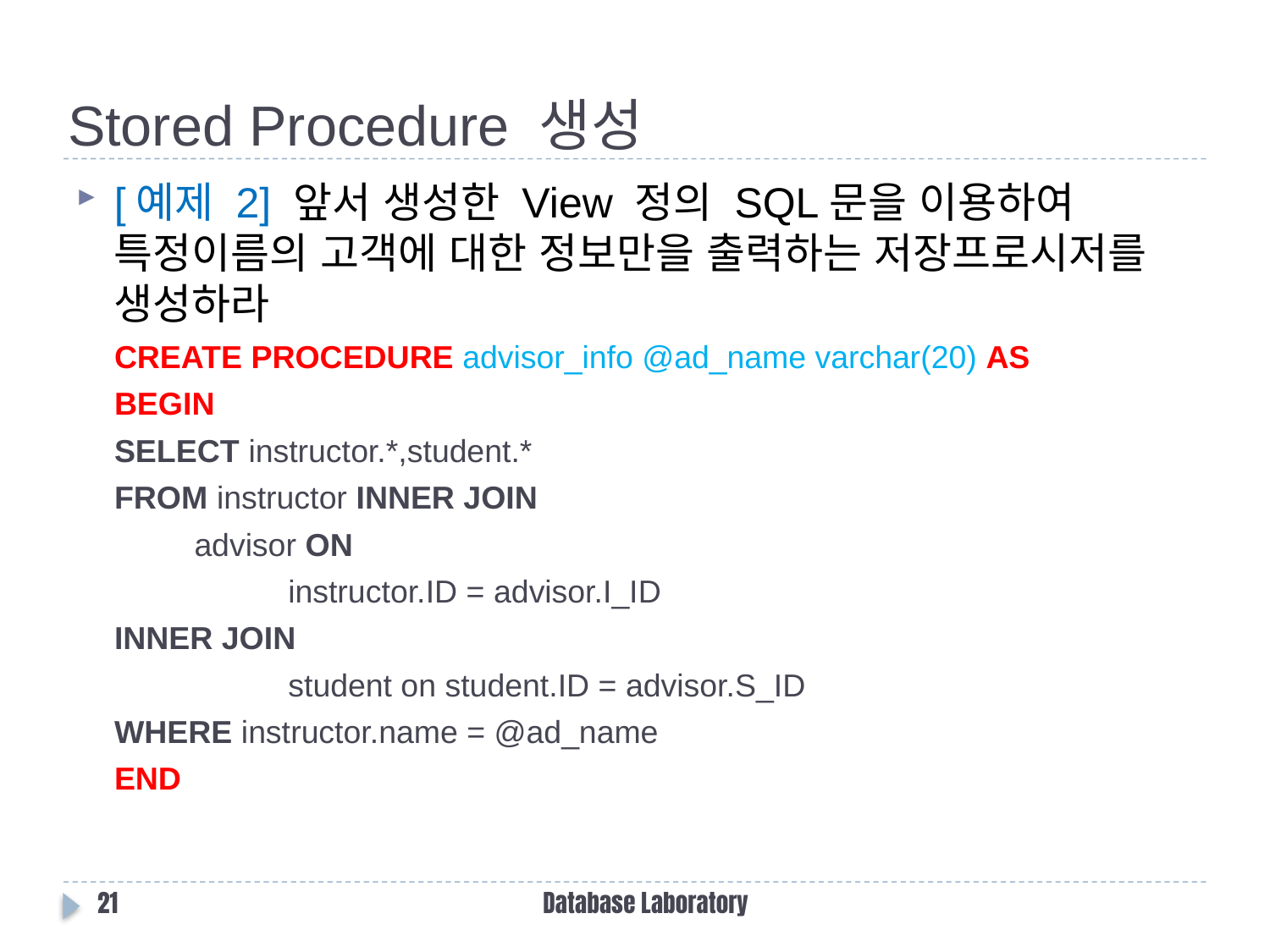

# Stored Procedure 생성
[예제 2] 앞서 생성한 View 정의 SQL문을 이용하여 특정이름의 고객에 대한 정보만을 출력하는 저장프로시저를 생성하라
CREATE PROCEDURE advisor_info @ad_name varchar(20) AS
BEGIN
SELECT instructor.*,student.*
FROM instructor INNER JOIN
         advisor ON
		 instructor.ID = advisor.I_ID
INNER JOIN
		 student on student.ID = advisor.S_ID
WHERE instructor.name = @ad_name
END
21
Database Laboratory